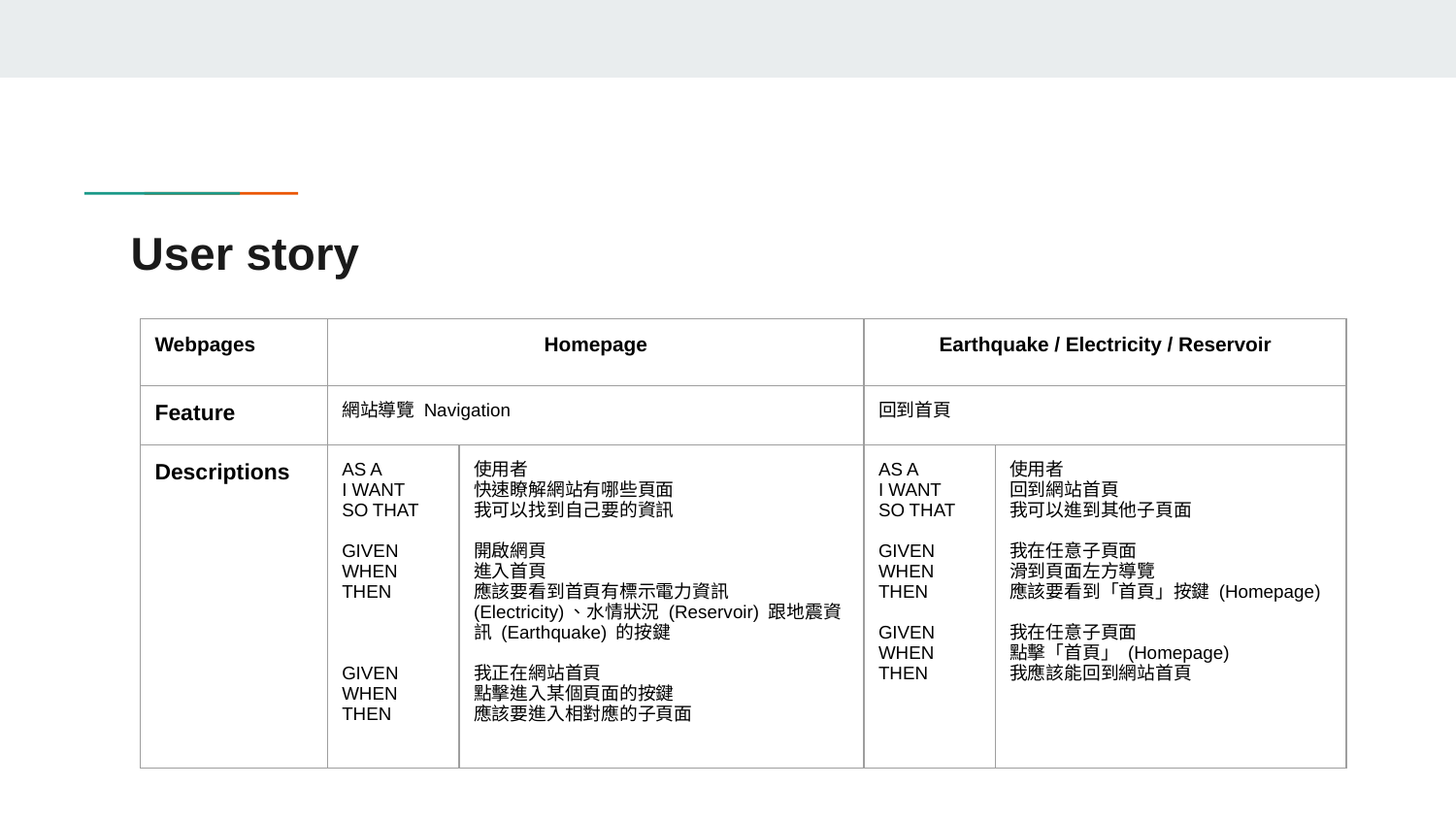

# User story
| Webpages | Homepage |  | Earthquake / Electricity / Reservoir |  |
| --- | --- | --- | --- | --- |
| Feature | 網站導覽 Navigation |  | 回到首頁 |  |
| Descriptions | AS A I WANT SO THAT GIVEN WHEN THEN GIVEN WHEN THEN | 使用者 快速瞭解網站有哪些頁面 我可以找到自己要的資訊 開啟網頁 進入首頁 應該要看到首頁有標示電力資訊 (Electricity)、水情狀況 (Reservoir) 跟地震資訊 (Earthquake) 的按鍵 我正在網站首頁 點擊進入某個頁面的按鍵 應該要進入相對應的子頁面 | AS A I WANT SO THAT GIVEN WHEN THEN GIVEN WHEN THEN | 使用者 回到網站首頁 我可以進到其他子頁面 我在任意子頁面 滑到頁面左方導覽 應該要看到「首頁」按鍵 (Homepage) 我在任意子頁面 點擊「首頁」 (Homepage) 我應該能回到網站首頁 |